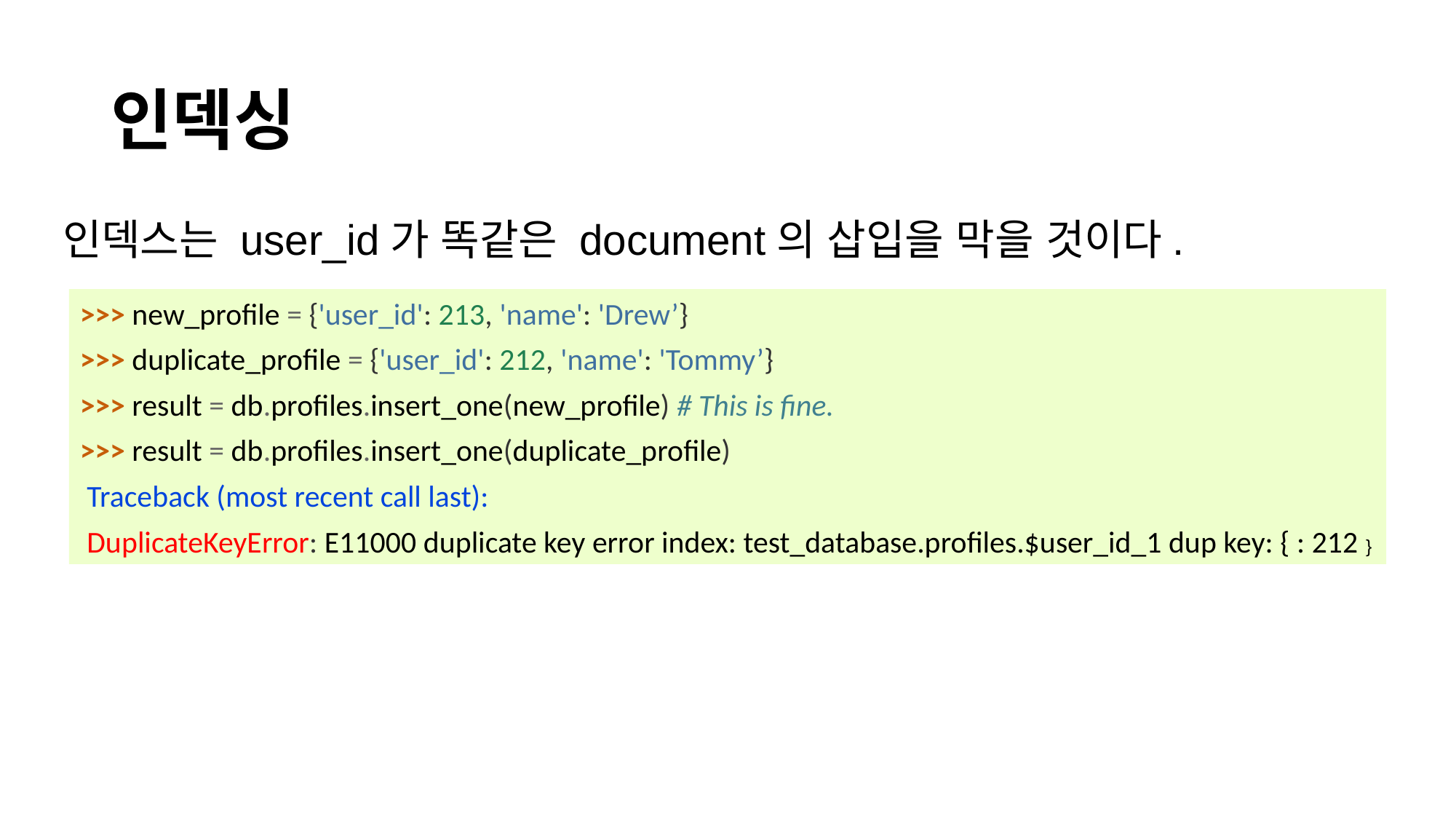

# 인덱싱
인덱스는 user_id가 똑같은 document의 삽입을 막을 것이다.
>>> new_profile = {'user_id': 213, 'name': 'Drew’}
>>> duplicate_profile = {'user_id': 212, 'name': 'Tommy’}
>>> result = db.profiles.insert_one(new_profile) # This is fine.
>>> result = db.profiles.insert_one(duplicate_profile)
 Traceback (most recent call last):
 DuplicateKeyError: E11000 duplicate key error index: test_database.profiles.$user_id_1 dup key: { : 212 }